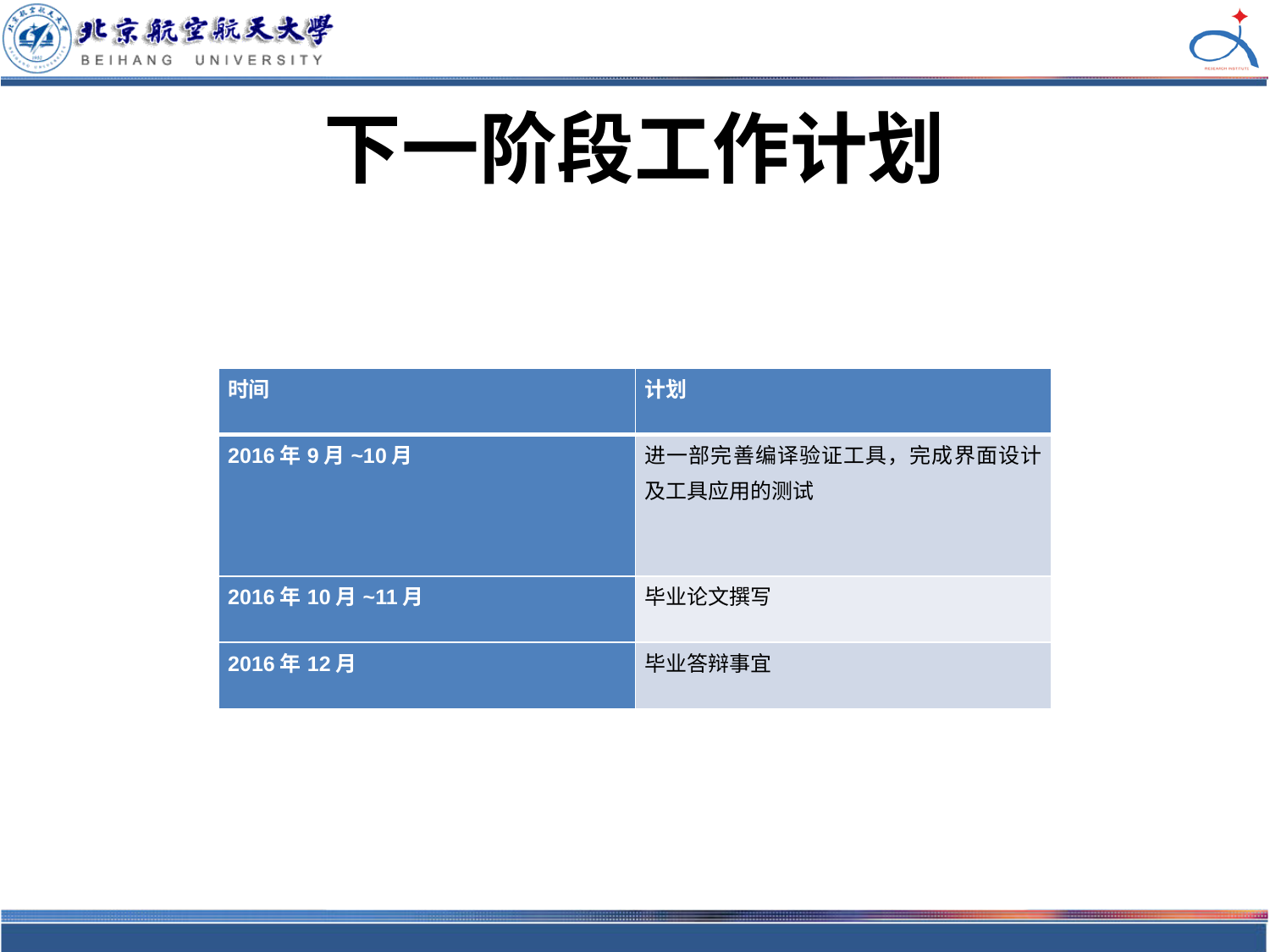

# 下一阶段工作计划
| 时间 | 计划 |
| --- | --- |
| 2016年9月~10月 | 进一部完善编译验证工具，完成界面设计及工具应用的测试 |
| 2016年10月~11月 | 毕业论文撰写 |
| 2016年12月 | 毕业答辩事宜 |